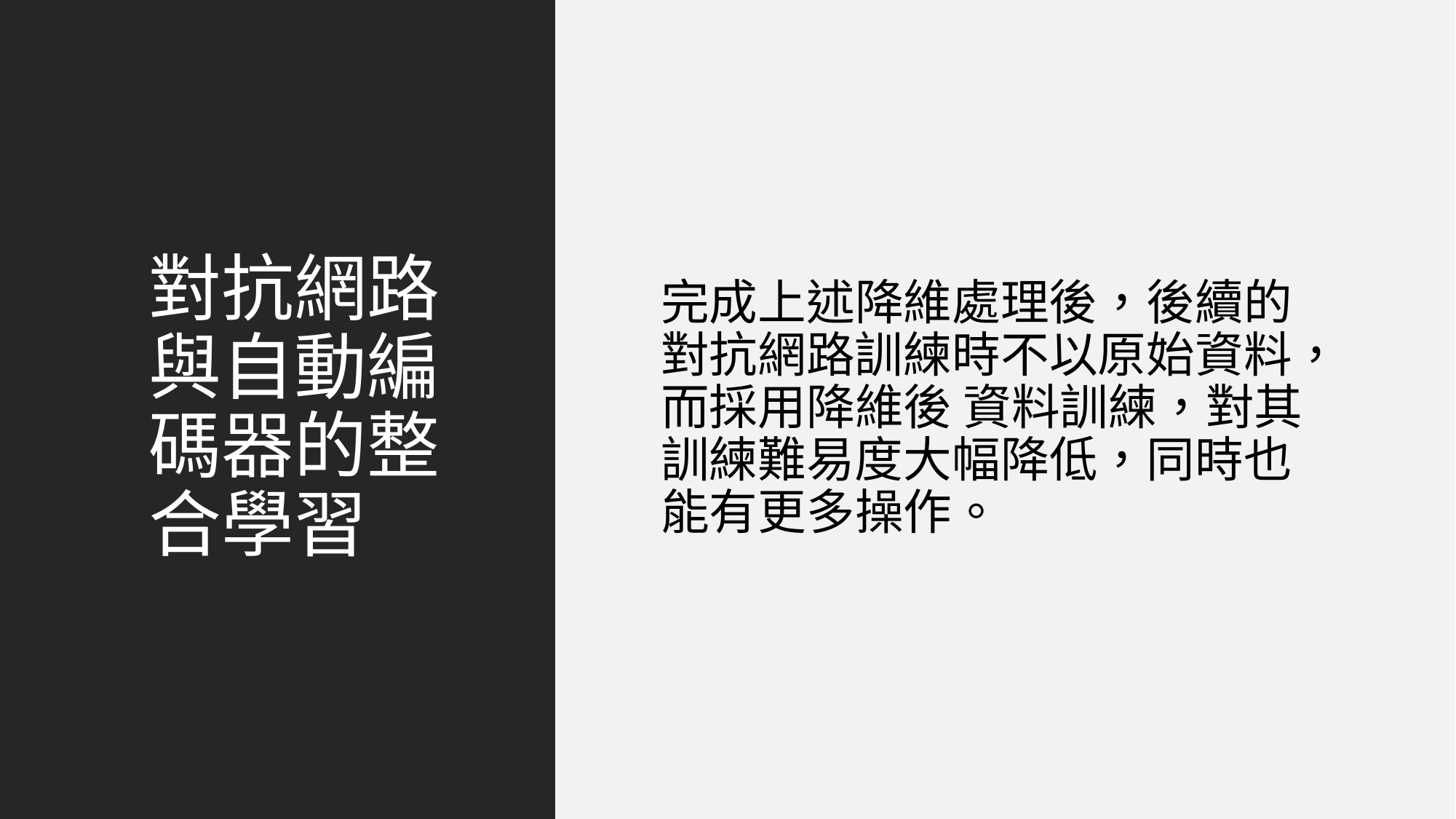

# 對抗網路與自動編碼器的整合學習
完成上述降維處理後，後續的對抗網路訓練時不以原始資料，而採用降維後 資料訓練，對其訓練難易度大幅降低，同時也能有更多操作。